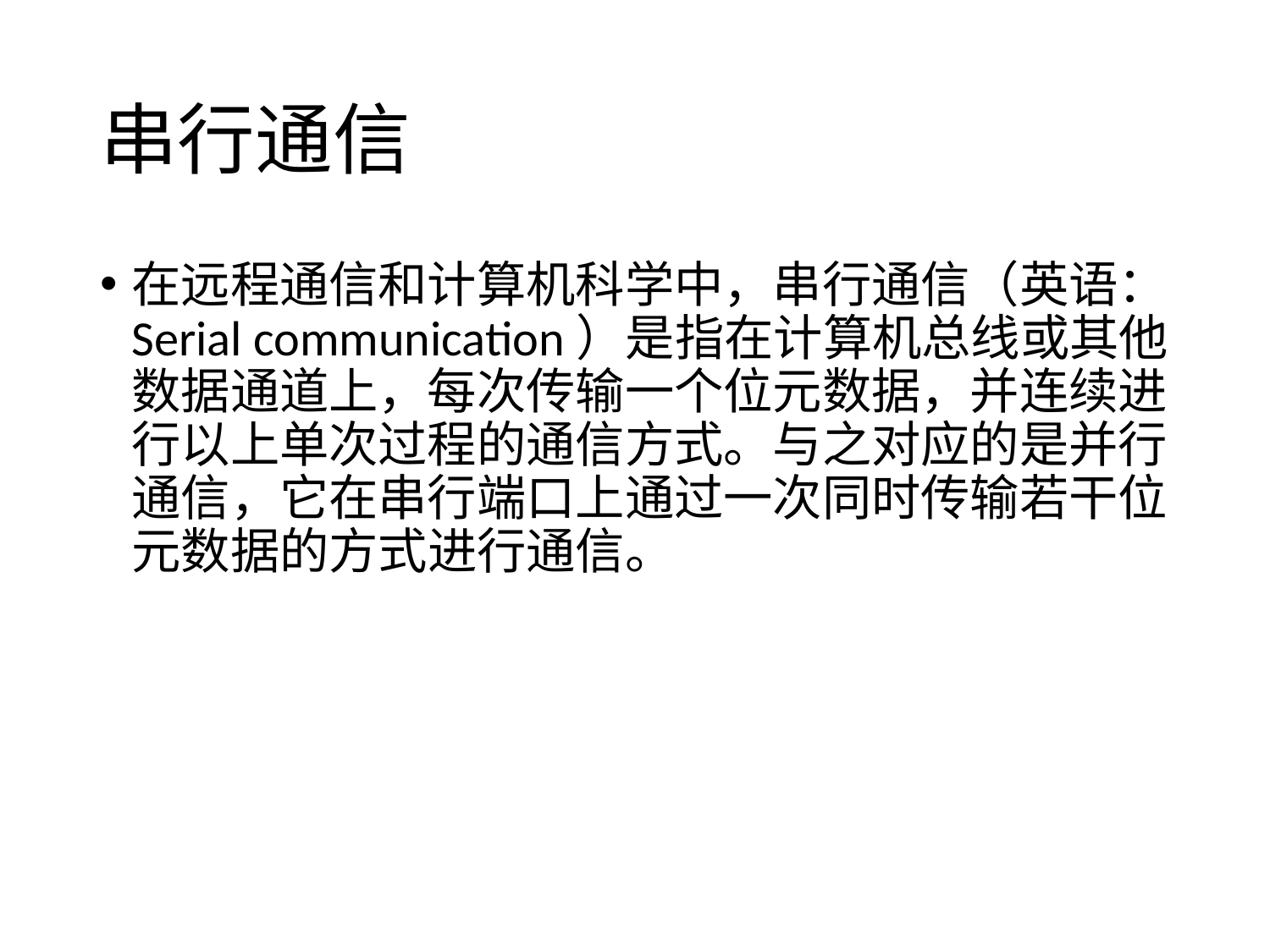

# 串行通信
在远程通信和计算机科学中，串行通信（英语：Serial communication）是指在计算机总线或其他数据通道上，每次传输一个位元数据，并连续进行以上单次过程的通信方式。与之对应的是并行通信，它在串行端口上通过一次同时传输若干位元数据的方式进行通信。